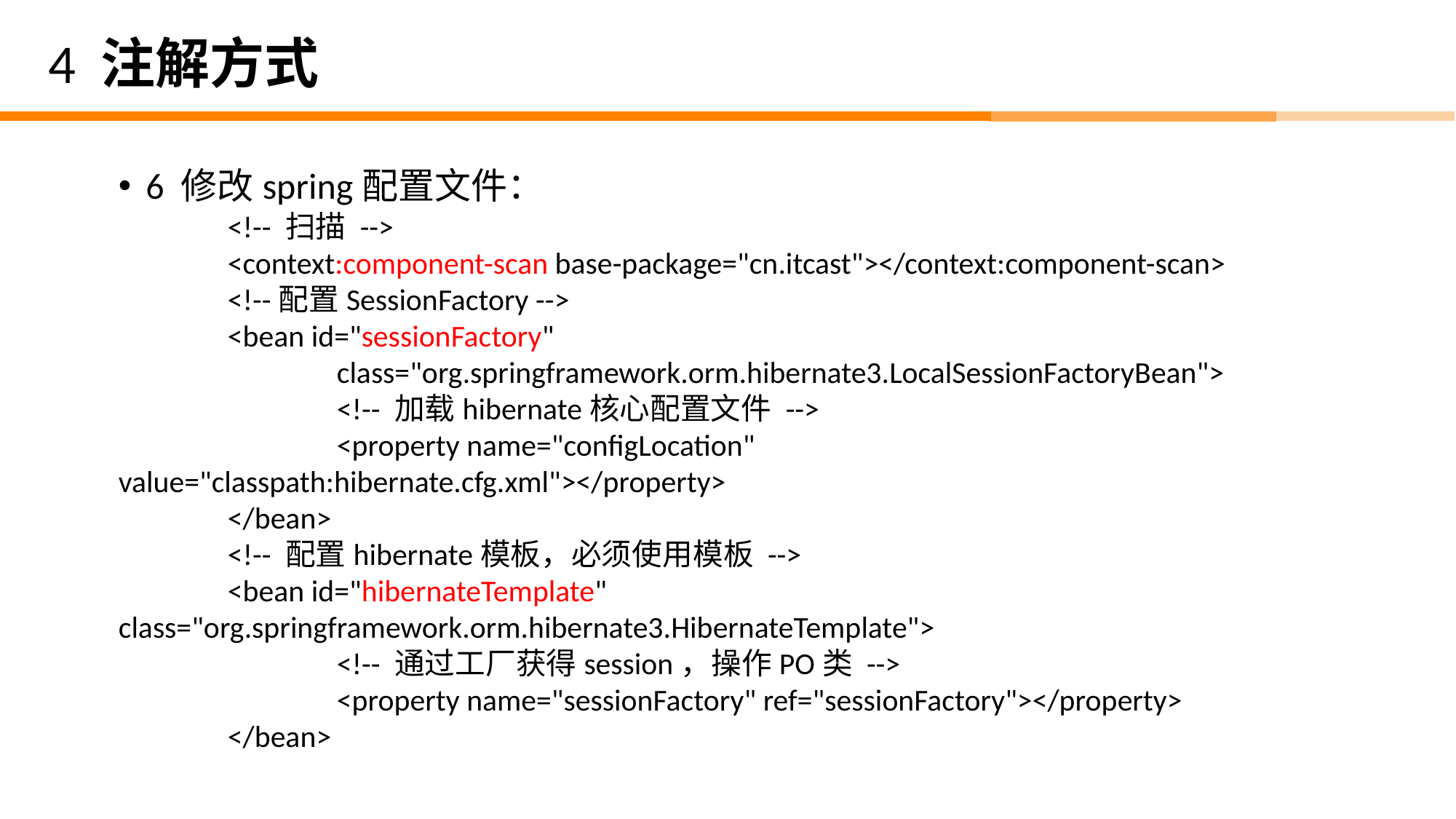

# 4 注解方式
6 修改spring配置文件：
	<!-- 扫描 -->
	<context:component-scan base-package="cn.itcast"></context:component-scan>
	<!--配置SessionFactory -->
	<bean id="sessionFactory"
		class="org.springframework.orm.hibernate3.LocalSessionFactoryBean">
		<!-- 加载hibernate核心配置文件 -->
		<property name="configLocation" value="classpath:hibernate.cfg.xml"></property>
	</bean>
	<!-- 配置hibernate模板，必须使用模板 -->
	<bean id="hibernateTemplate" class="org.springframework.orm.hibernate3.HibernateTemplate">
		<!-- 通过工厂获得session，操作PO类 -->
		<property name="sessionFactory" ref="sessionFactory"></property>
	</bean>